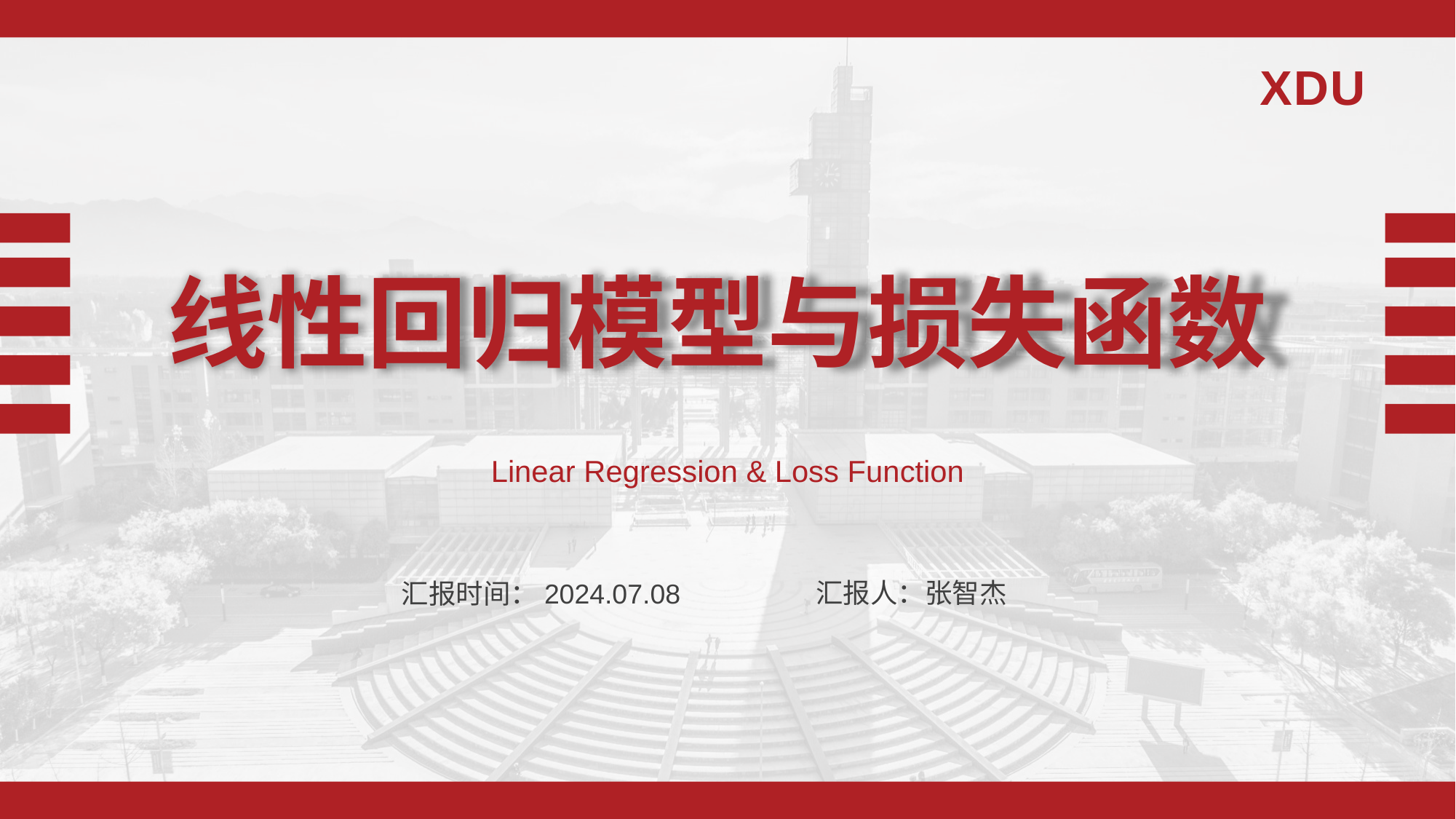

线性回归模型与损失函数

Linear Regression & Loss Function
汇报人：张智杰
汇报时间：2024.07.08